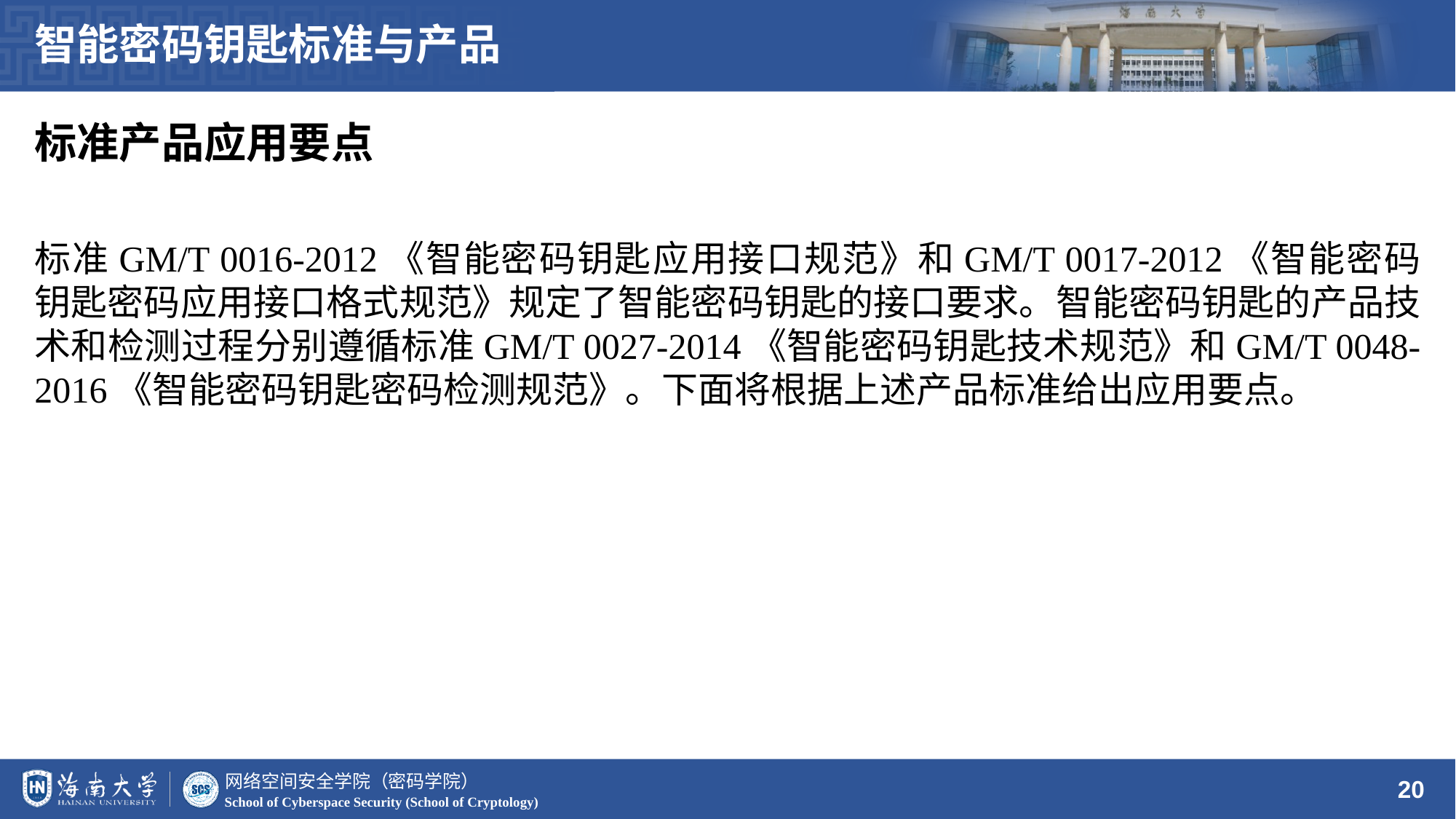

智能密码钥匙标准与产品

标准产品应用要点

标准GM/T 0016-2012《智能密码钥匙应用接口规范》和GM/T 0017-2012《智能密码钥匙密码应用接口格式规范》规定了智能密码钥匙的接口要求。智能密码钥匙的产品技术和检测过程分别遵循标准GM/T 0027-2014《智能密码钥匙技术规范》和GM/T 0048-2016《智能密码钥匙密码检测规范》。下面将根据上述产品标准给出应用要点。
20